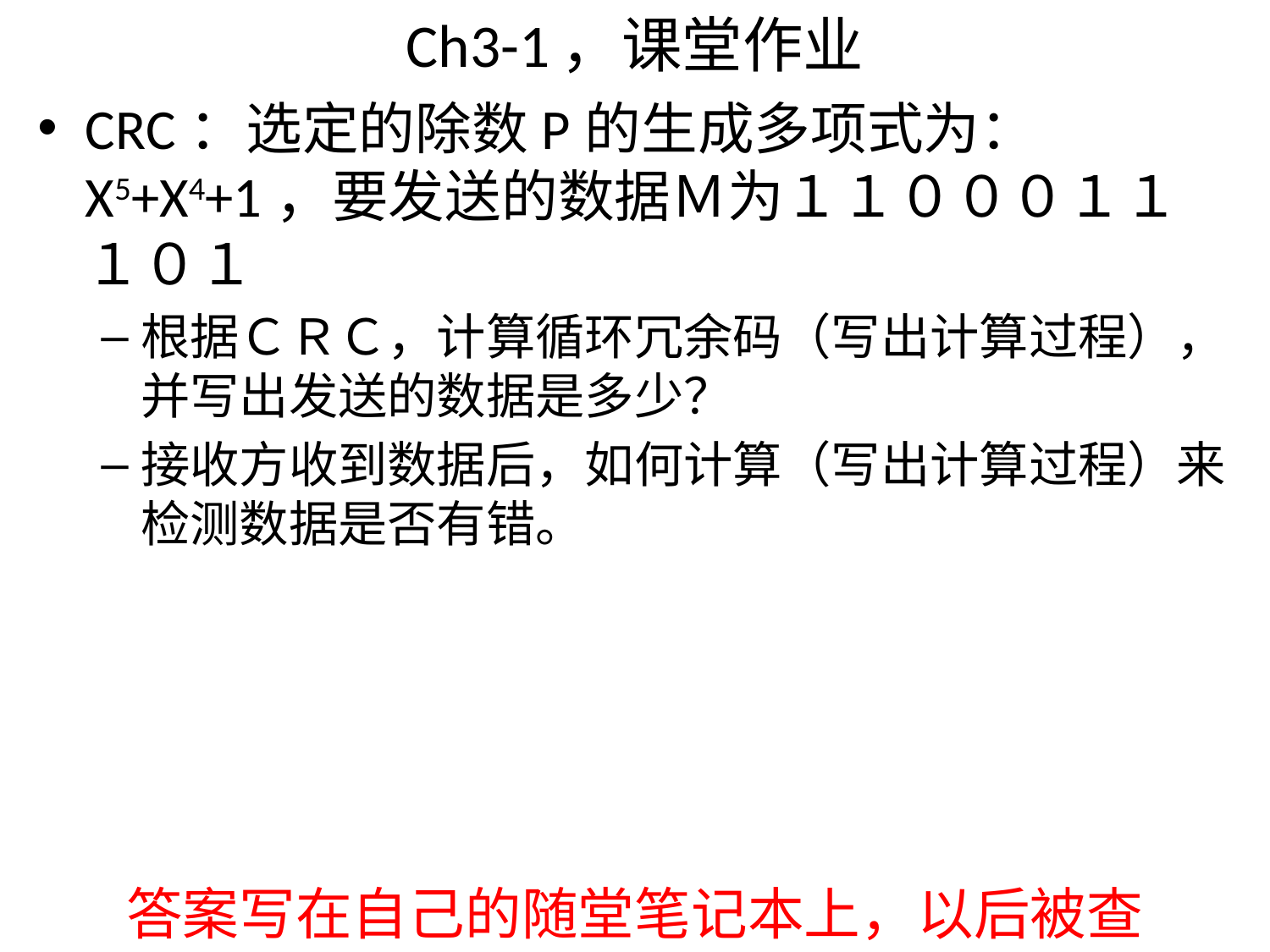

# Ch3-1，课堂作业
CRC：选定的除数P的生成多项式为：X5+X4+1，要发送的数据Ｍ为１１０００１１１０１
根据ＣＲＣ，计算循环冗余码（写出计算过程），并写出发送的数据是多少？
接收方收到数据后，如何计算（写出计算过程）来检测数据是否有错。
答案写在自己的随堂笔记本上，以后被查